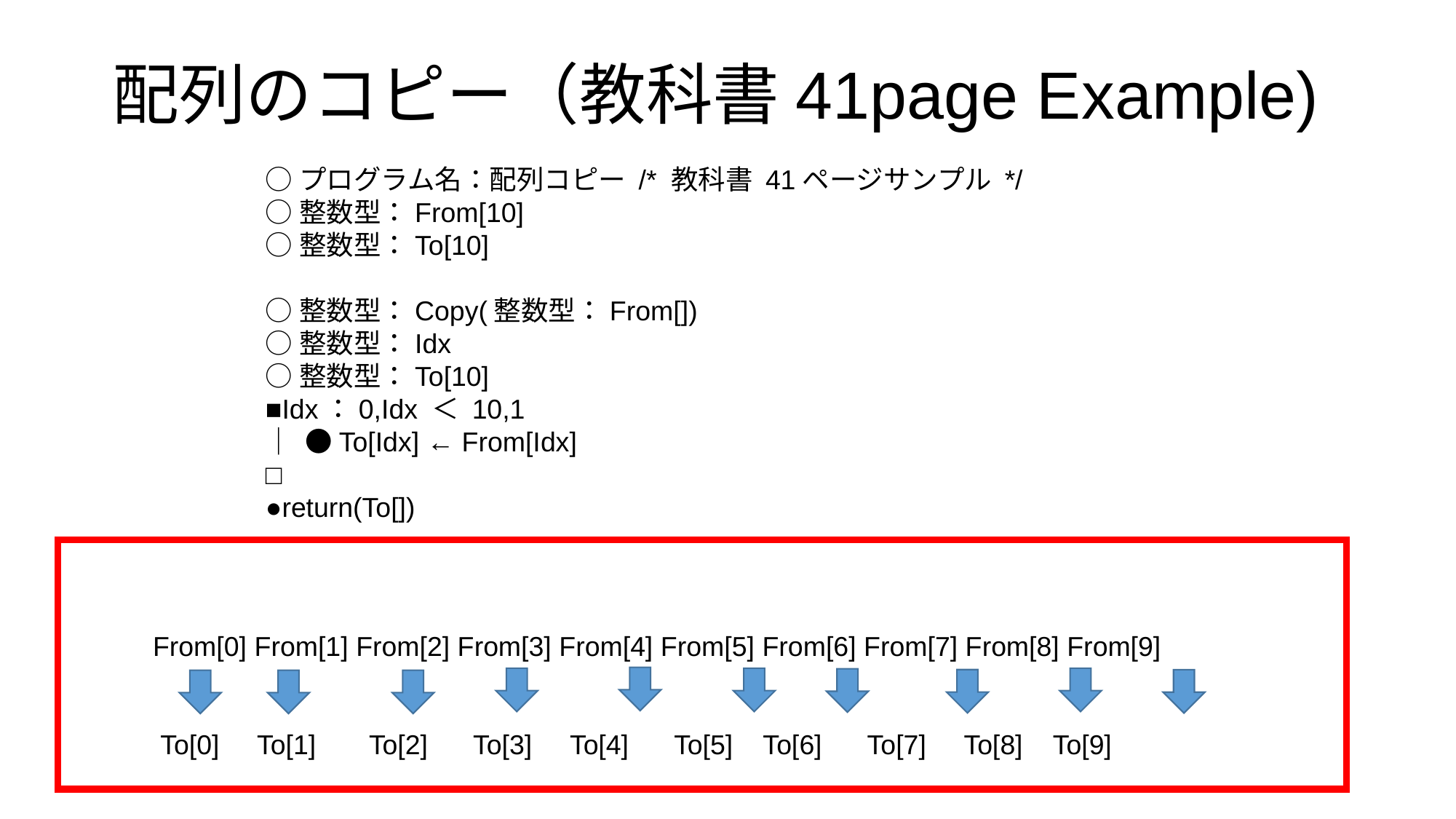

# 配列のコピー（教科書41page Example)
○プログラム名：配列コピー /* 教科書 41ページサンプル */
○整数型：From[10]
○整数型：To[10]

○整数型：Copy(整数型：From[])
○整数型：Idx
○整数型：To[10]
■Idx：0,Idx ＜ 10,1
｜  ●To[Idx] ← From[Idx]
□
●return(To[])

From[0] From[1] From[2] From[3] From[4] From[5] From[6] From[7] From[8] From[9]

 To[0]     To[1]       To[2]      To[3]     To[4]      To[5]    To[6]      To[7]     To[8]    To[9]